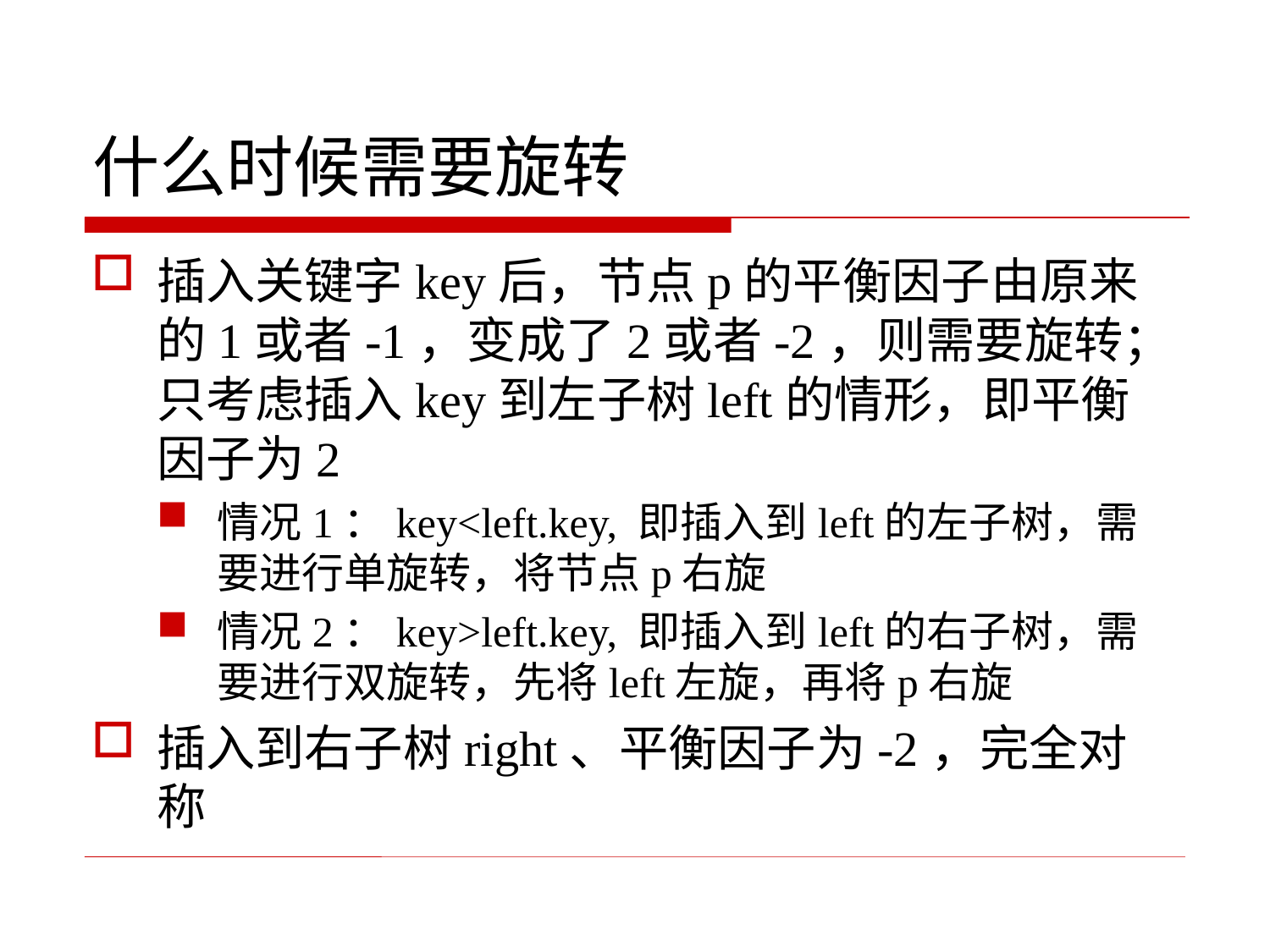

# 什么时候需要旋转
插入关键字key后，节点p的平衡因子由原来的1或者-1，变成了2或者-2，则需要旋转；只考虑插入key到左子树left的情形，即平衡因子为2
情况1：key<left.key, 即插入到left的左子树，需要进行单旋转，将节点p右旋
情况2：key>left.key, 即插入到left的右子树，需要进行双旋转，先将left左旋，再将p右旋
插入到右子树right、平衡因子为-2，完全对称